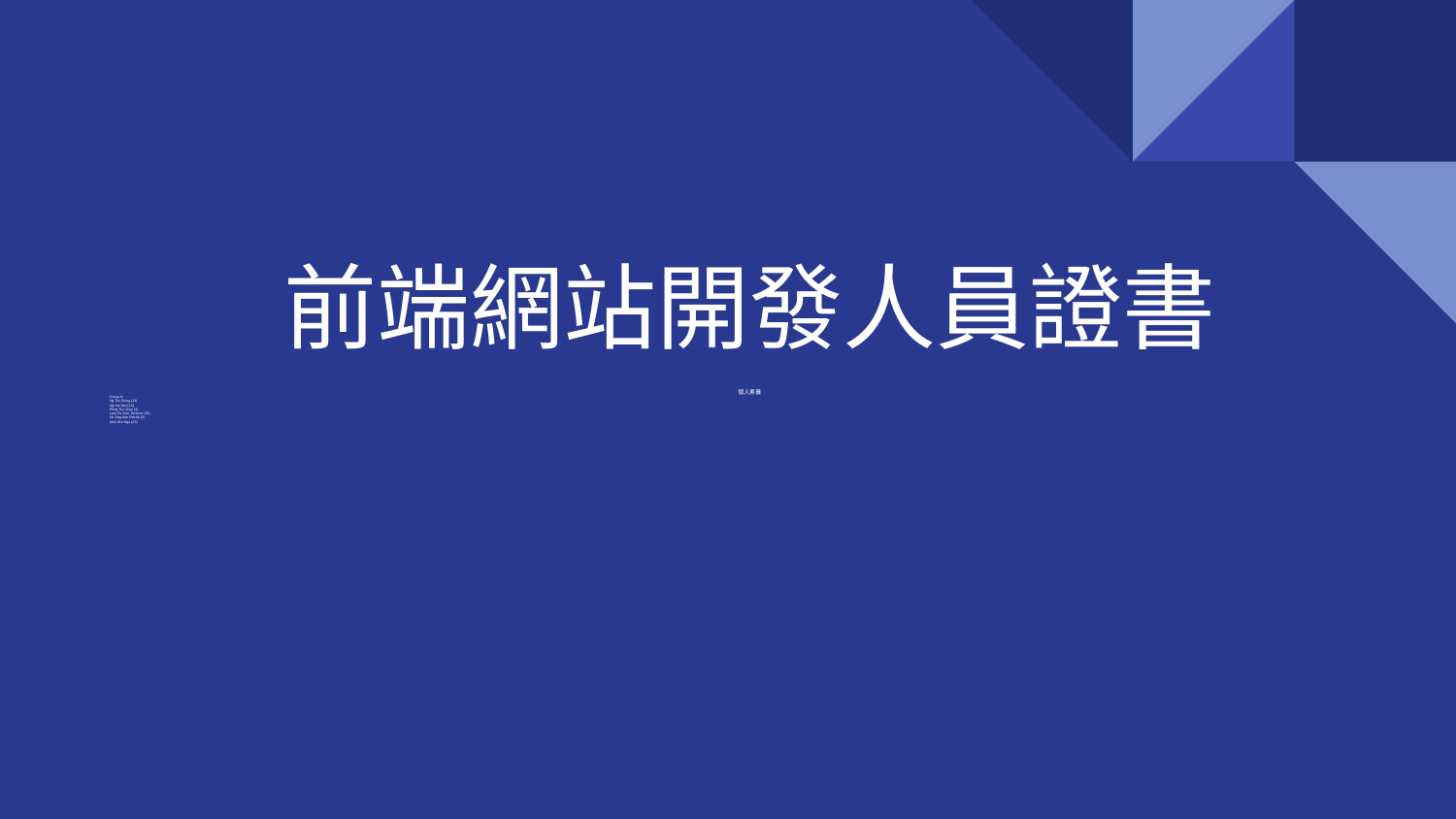

# 前端網站開發人員證書
個人素養
Group A:
Ng Tsz Ching (13)
Ng Kai Wai (10)
Pong Tsz Chun (4)
Lam Po Sum Terence (19)
Ho Jing Kan Patrick (9)
Mok Sze Nga (23)